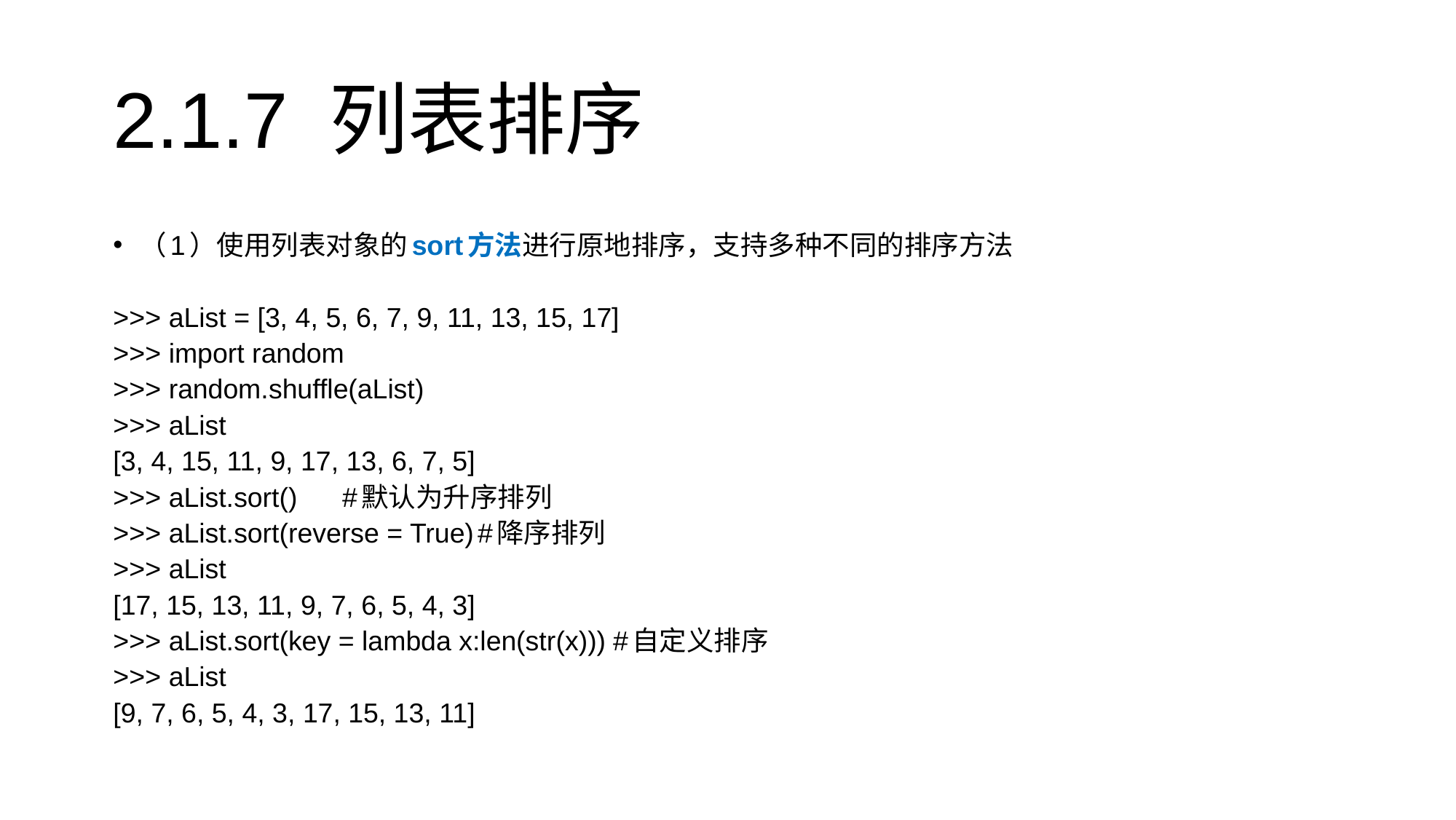

# 2.1.7 列表排序
（1）使用列表对象的sort方法进行原地排序，支持多种不同的排序方法

>>> aList = [3, 4, 5, 6, 7, 9, 11, 13, 15, 17]
>>> import random
>>> random.shuffle(aList)
>>> aList
[3, 4, 15, 11, 9, 17, 13, 6, 7, 5]
>>> aList.sort()				#默认为升序排列
>>> aList.sort(reverse = True)			#降序排列
>>> aList
[17, 15, 13, 11, 9, 7, 6, 5, 4, 3]
>>> aList.sort(key = lambda x:len(str(x)))	#自定义排序
>>> aList
[9, 7, 6, 5, 4, 3, 17, 15, 13, 11]